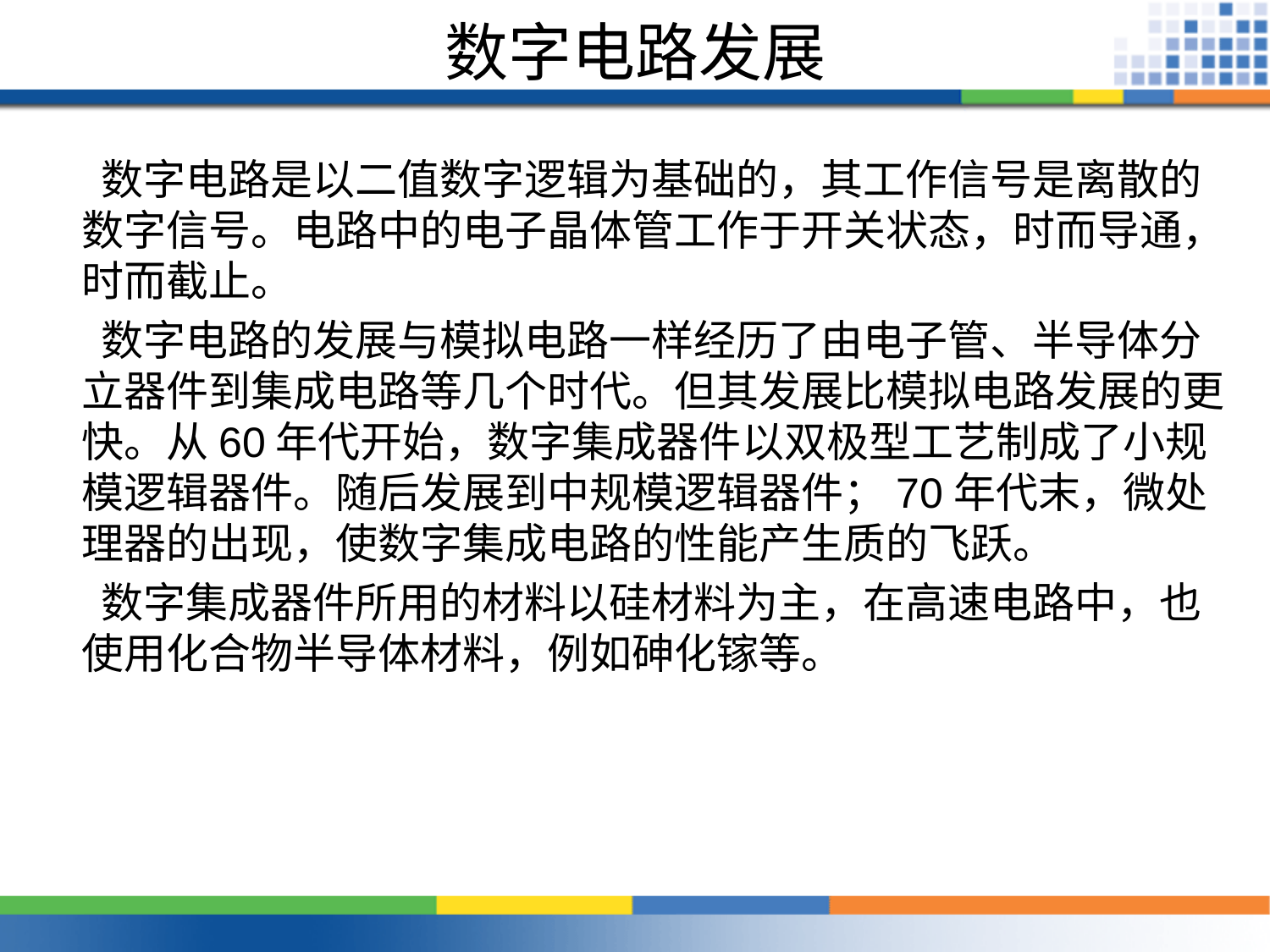

# 数字电路发展
      数字电路是以二值数字逻辑为基础的，其工作信号是离散的数字信号。电路中的电子晶体管工作于开关状态，时而导通，时而截止。
      数字电路的发展与模拟电路一样经历了由电子管、半导体分立器件到集成电路等几个时代。但其发展比模拟电路发展的更快。从60年代开始，数字集成器件以双极型工艺制成了小规模逻辑器件。随后发展到中规模逻辑器件；70年代末，微处理器的出现，使数字集成电路的性能产生质的飞跃。
      数字集成器件所用的材料以硅材料为主，在高速电路中，也使用化合物半导体材料，例如砷化镓等。